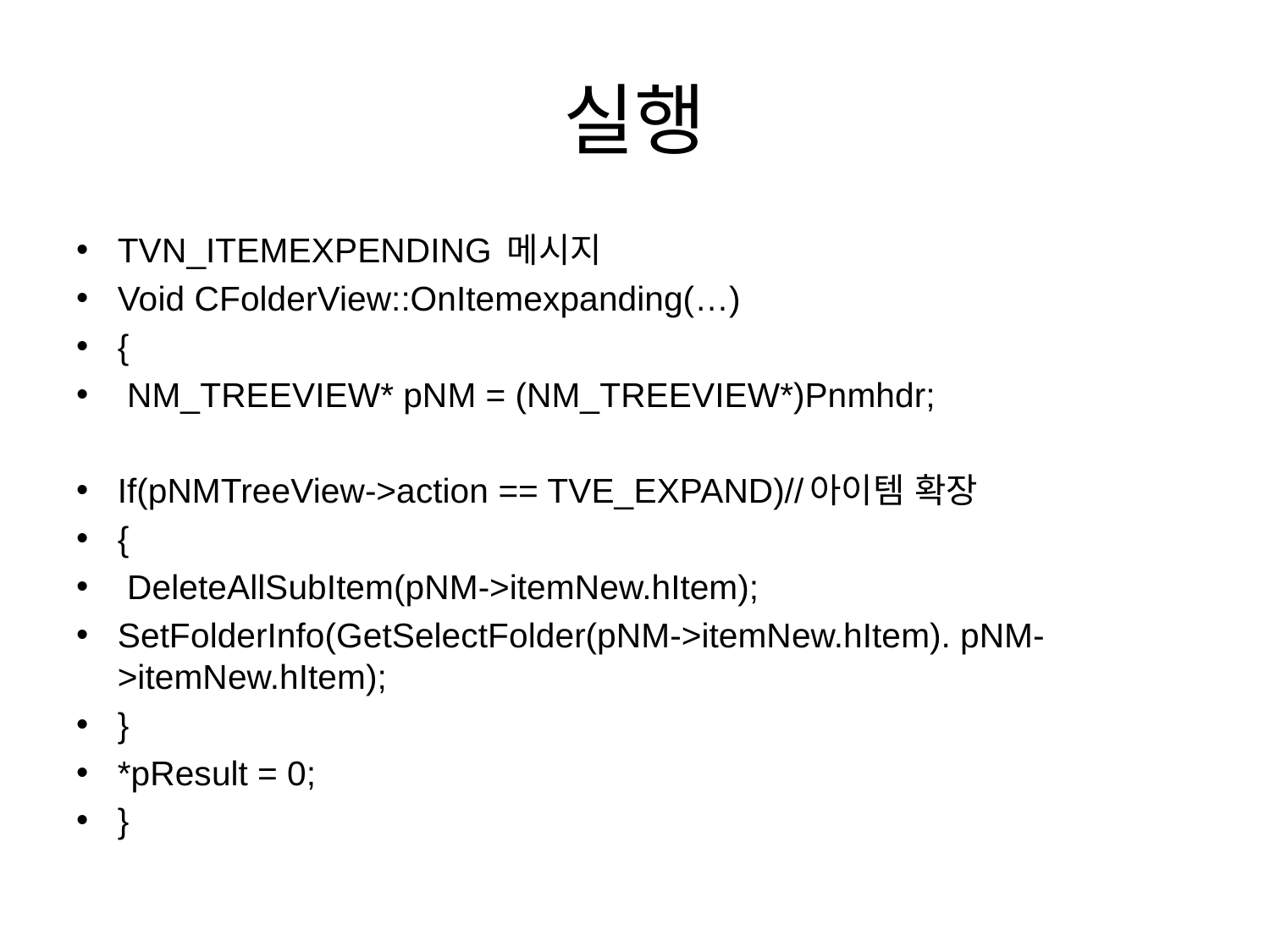

# 실행
TVN_ITEMEXPENDING 메시지
Void CFolderView::OnItemexpanding(…)
{
 NM_TREEVIEW* pNM = (NM_TREEVIEW*)Pnmhdr;

If(pNMTreeView->action == TVE_EXPAND)//아이템 확장
{
 DeleteAllSubItem(pNM->itemNew.hItem);
SetFolderInfo(GetSelectFolder(pNM->itemNew.hItem). pNM->itemNew.hItem);
}
*pResult = 0;
}